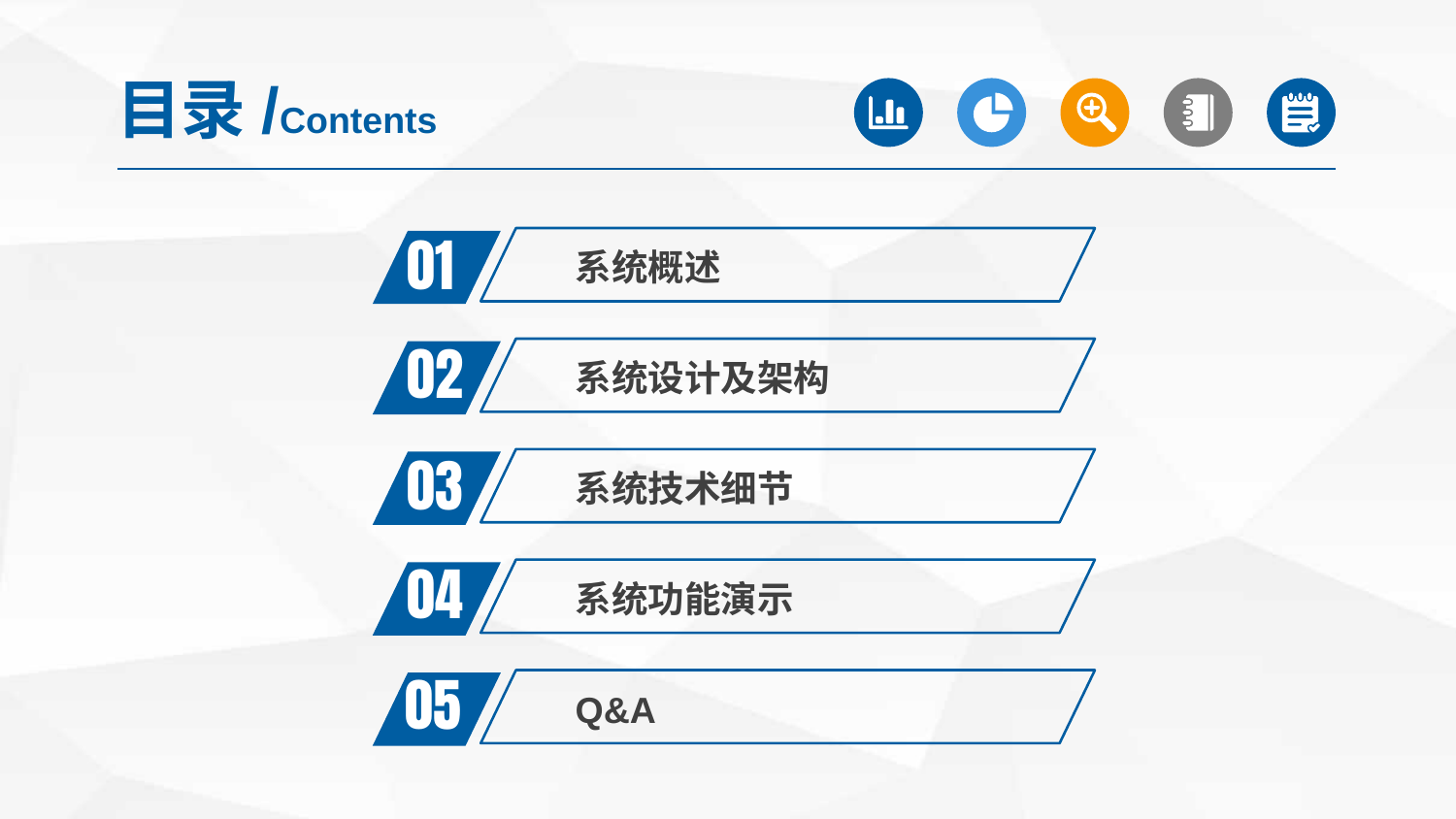

目录/Contents

01

系统概述
02

系统设计及架构
03

系统技术细节
04

系统功能演示
05

Q&A